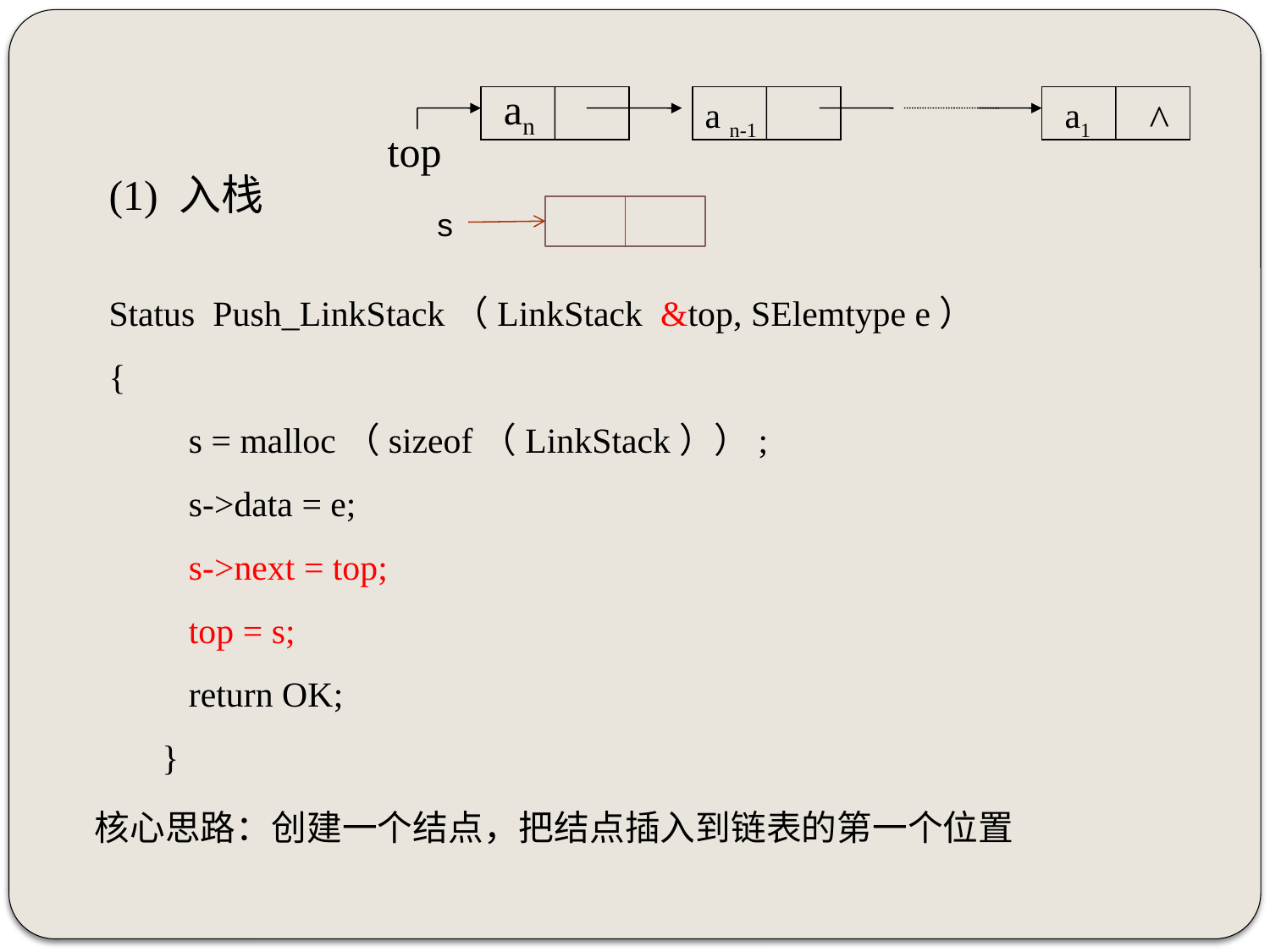

an

a n-1

a1

^

top
(1) 入栈

Status  Push_LinkStack（LinkStack  &top, SElemtype e）
{
         s = malloc（sizeof（LinkStack））;
         s->data = e;
         s->next = top;
         top = s;
         return OK;
      }

s
核心思路：创建一个结点，把结点插入到链表的第一个位置